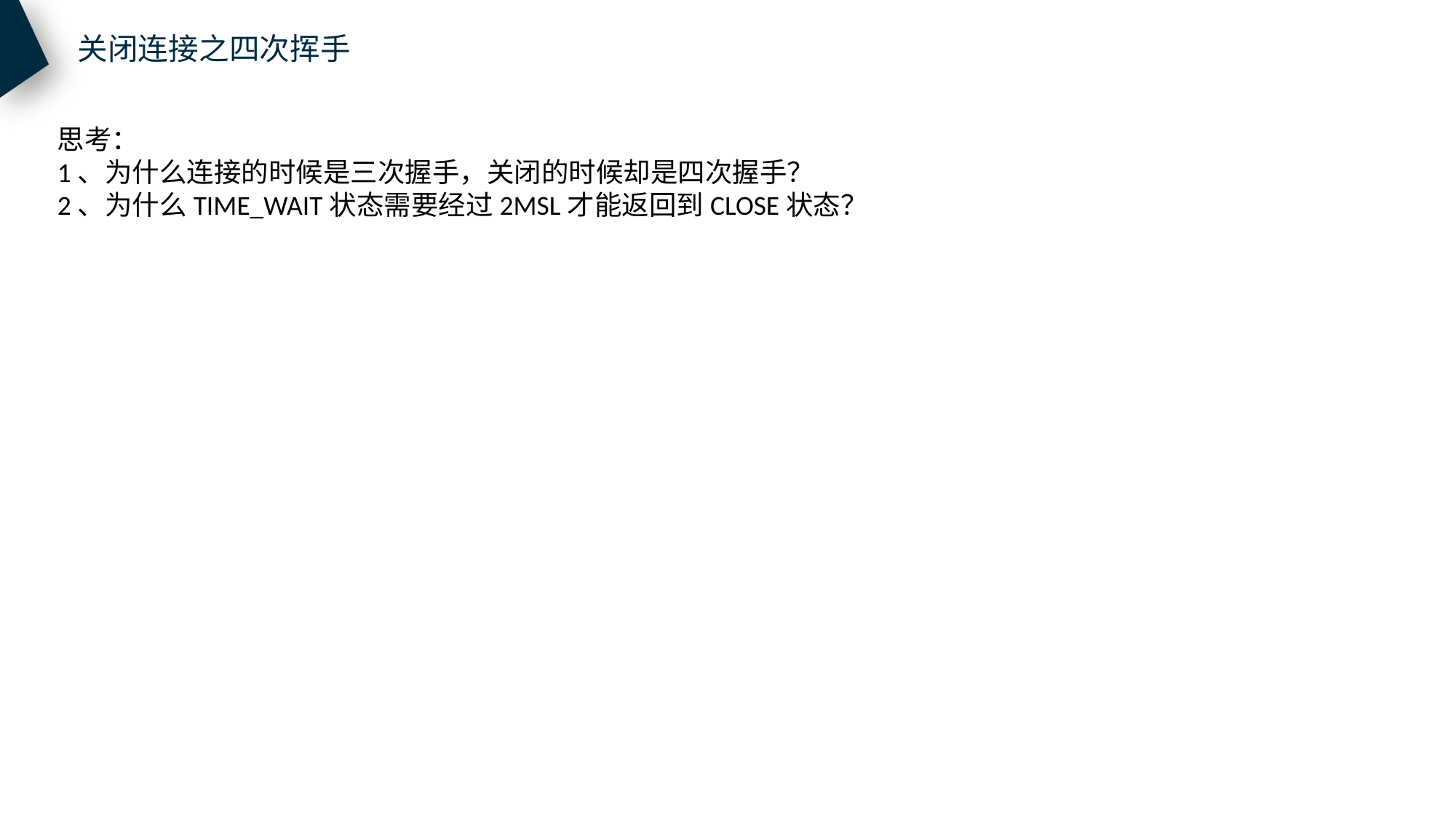

关闭连接之四次挥手
思考：
1、为什么连接的时候是三次握手，关闭的时候却是四次握手？
2、为什么TIME_WAIT状态需要经过2MSL才能返回到CLOSE状态？